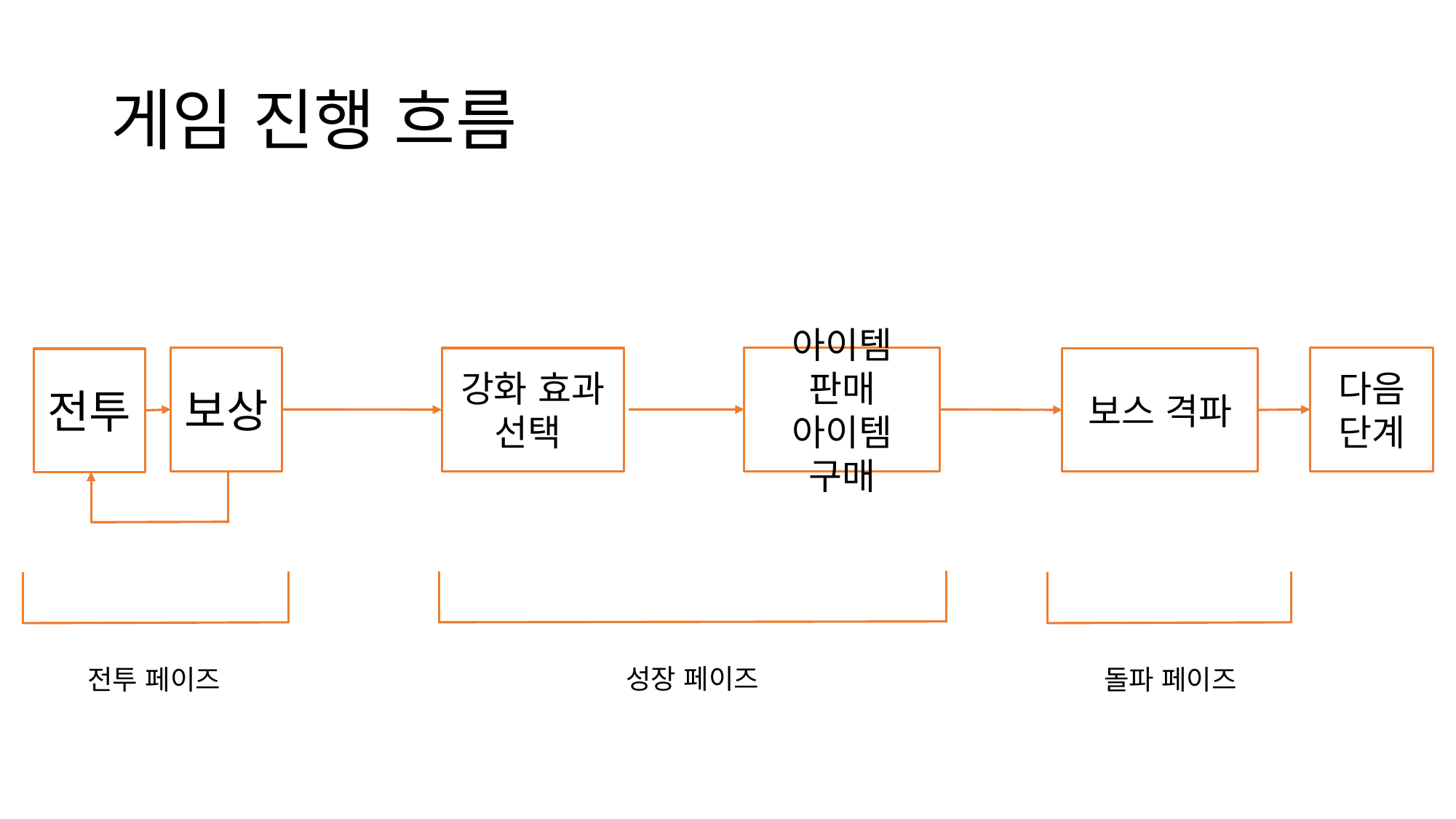

# 게임 진행 흐름
보상
아이템 판매
아이템 구매
다음 단계
강화 효과
선택
보스 격파
전투
성장 페이즈
전투 페이즈
돌파 페이즈